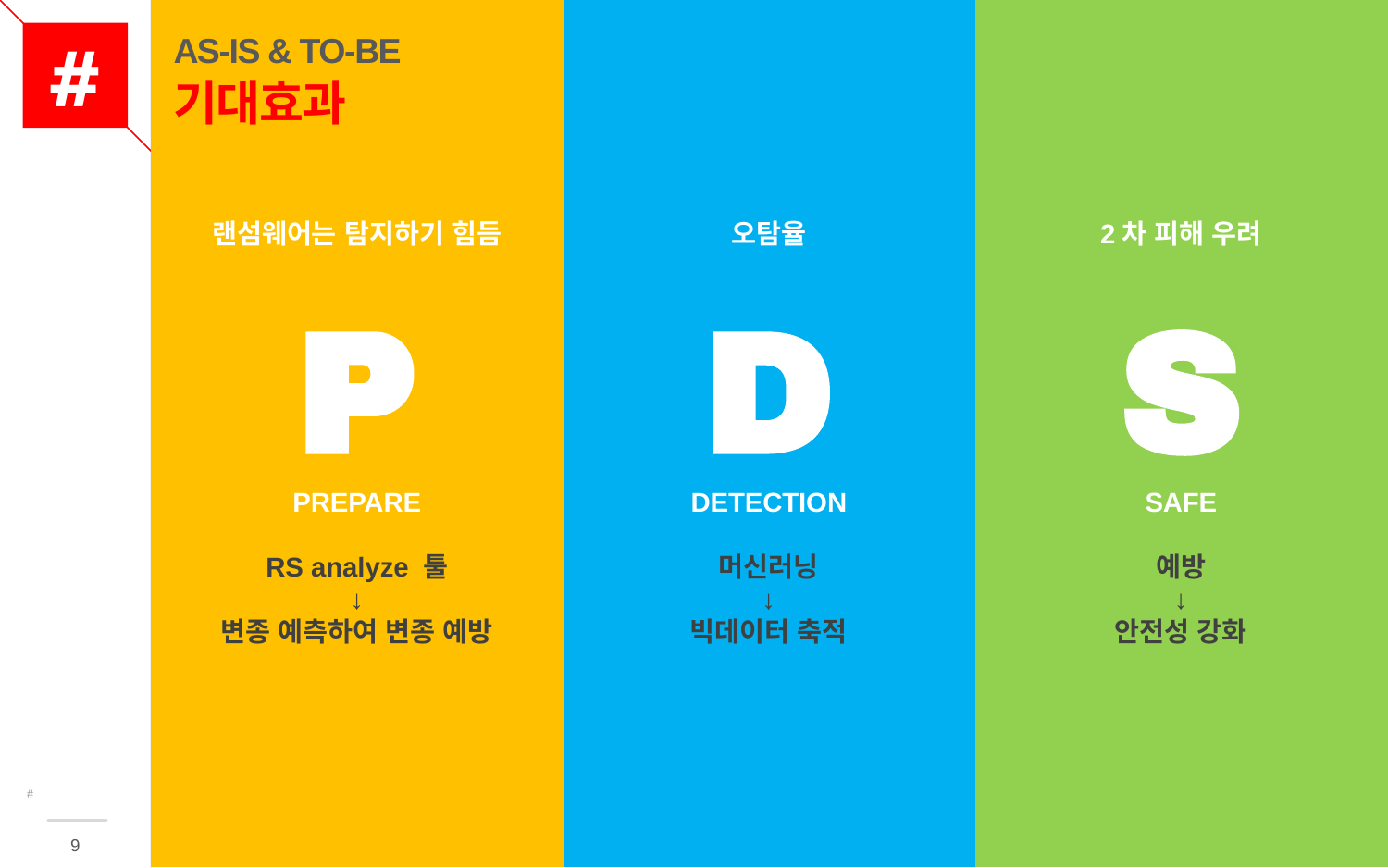

|  |  |  |
| --- | --- | --- |

# AS-IS & TO-BE 기대효과
오탐율

D
DETECTION

머신러닝
↓
빅데이터 축적
2차 피해 우려

S
SAFE

예방
↓
안전성 강화
랜섬웨어는 탐지하기 힘듬

P
PREPARE

RS analyze 툴
↓
변종 예측하여 변종 예방

#
9